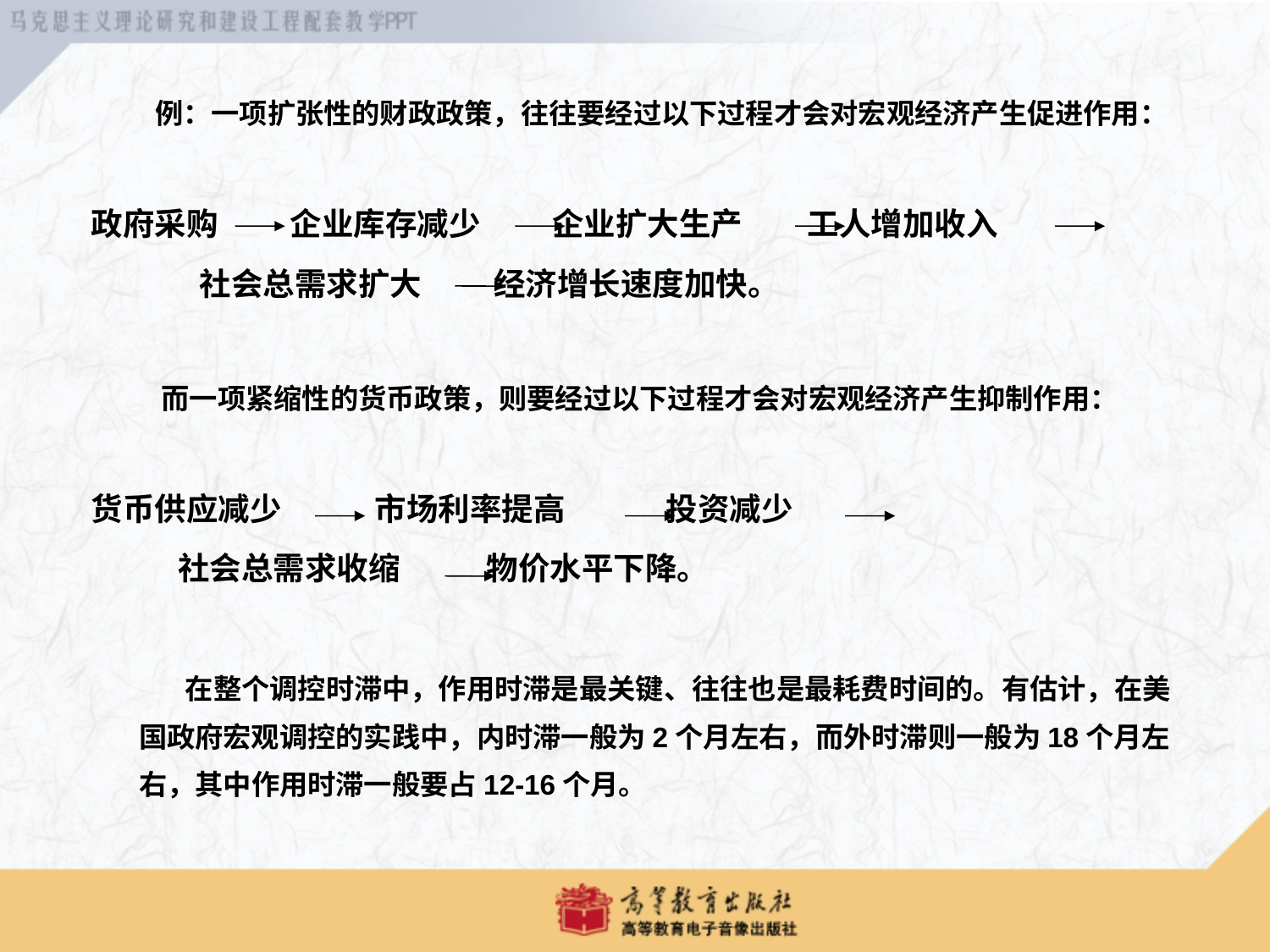

例：一项扩张性的财政政策，往往要经过以下过程才会对宏观经济产生促进作用：

政府采购          企业库存减少          企业扩大生产         工人增加收入
              社会总需求扩大          经济增长速度加快。

          而一项紧缩性的货币政策，则要经过以下过程才会对宏观经济产生抑制作用：

货币供应减少             市场利率提高              投资减少
           社会总需求收缩            物价水平下降。

            在整个调控时滞中，作用时滞是最关键、往往也是最耗费时间的。有估计，在美国政府宏观调控的实践中，内时滞一般为2个月左右，而外时滞则一般为18个月左右，其中作用时滞一般要占12-16个月。

29